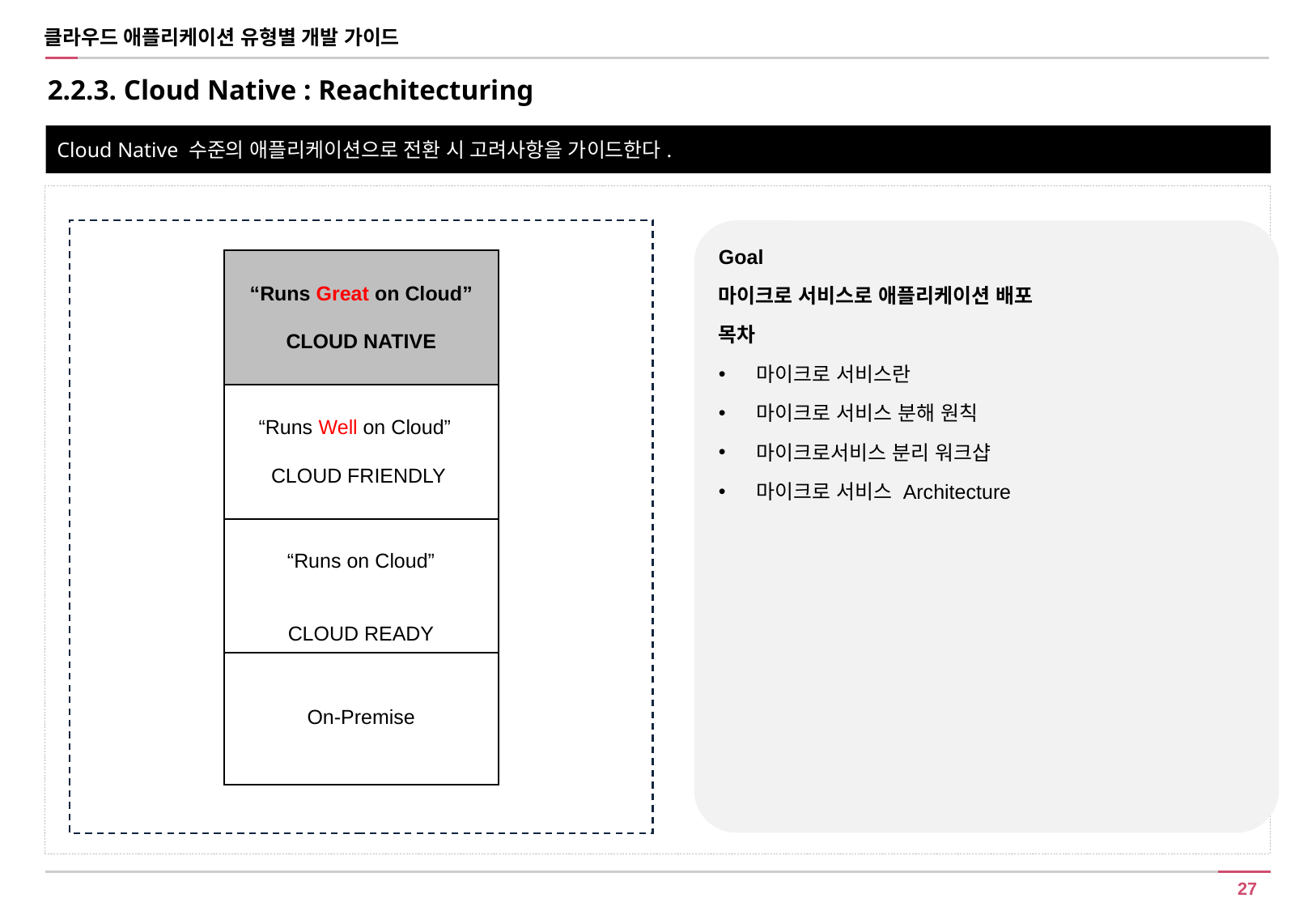

클라우드 애플리케이션 유형별 개발 가이드

2.2.3. Cloud Native : Reachitecturing
Cloud Native 수준의 애플리케이션으로 전환 시 고려사항을 가이드한다.

Goal
마이크로 서비스로 애플리케이션 배포
목차
마이크로 서비스란
마이크로 서비스 분해 원칙
마이크로서비스 분리 워크샵
마이크로 서비스 Architecture

“Runs Great on Cloud”

CLOUD NATIVE

    “Runs Well on Cloud”

CLOUD FRIENDLY

“Runs on Cloud”

CLOUD READY

On-Premise